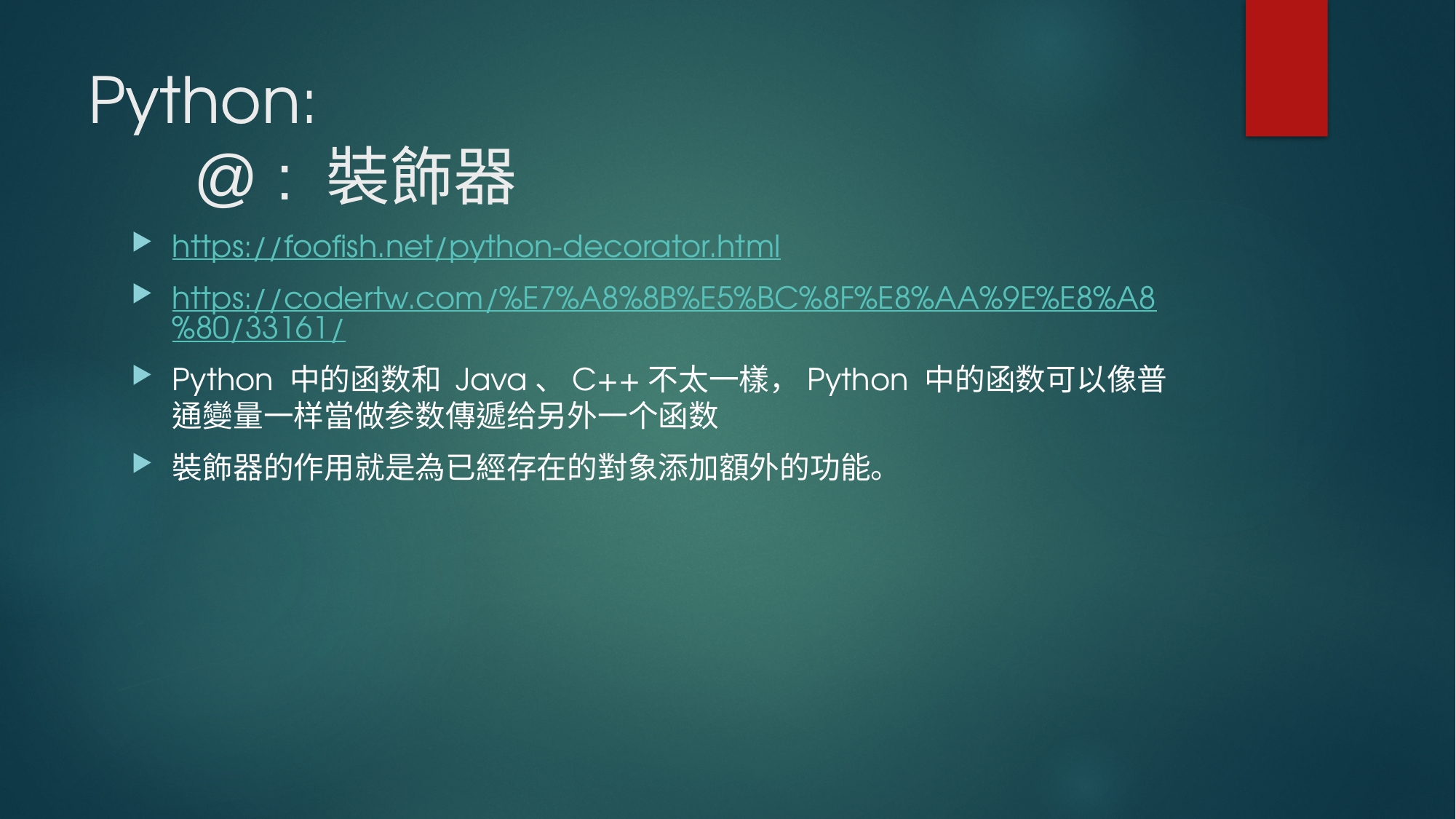

# Python: @ : 裝飾器
https://foofish.net/python-decorator.html
https://codertw.com/%E7%A8%8B%E5%BC%8F%E8%AA%9E%E8%A8%80/33161/
Python 中的函数和 Java、C++不太一樣，Python 中的函数可以像普通變量一样當做参数傳遞给另外一个函数
裝飾器的作用就是為已經存在的對象添加額外的功能。